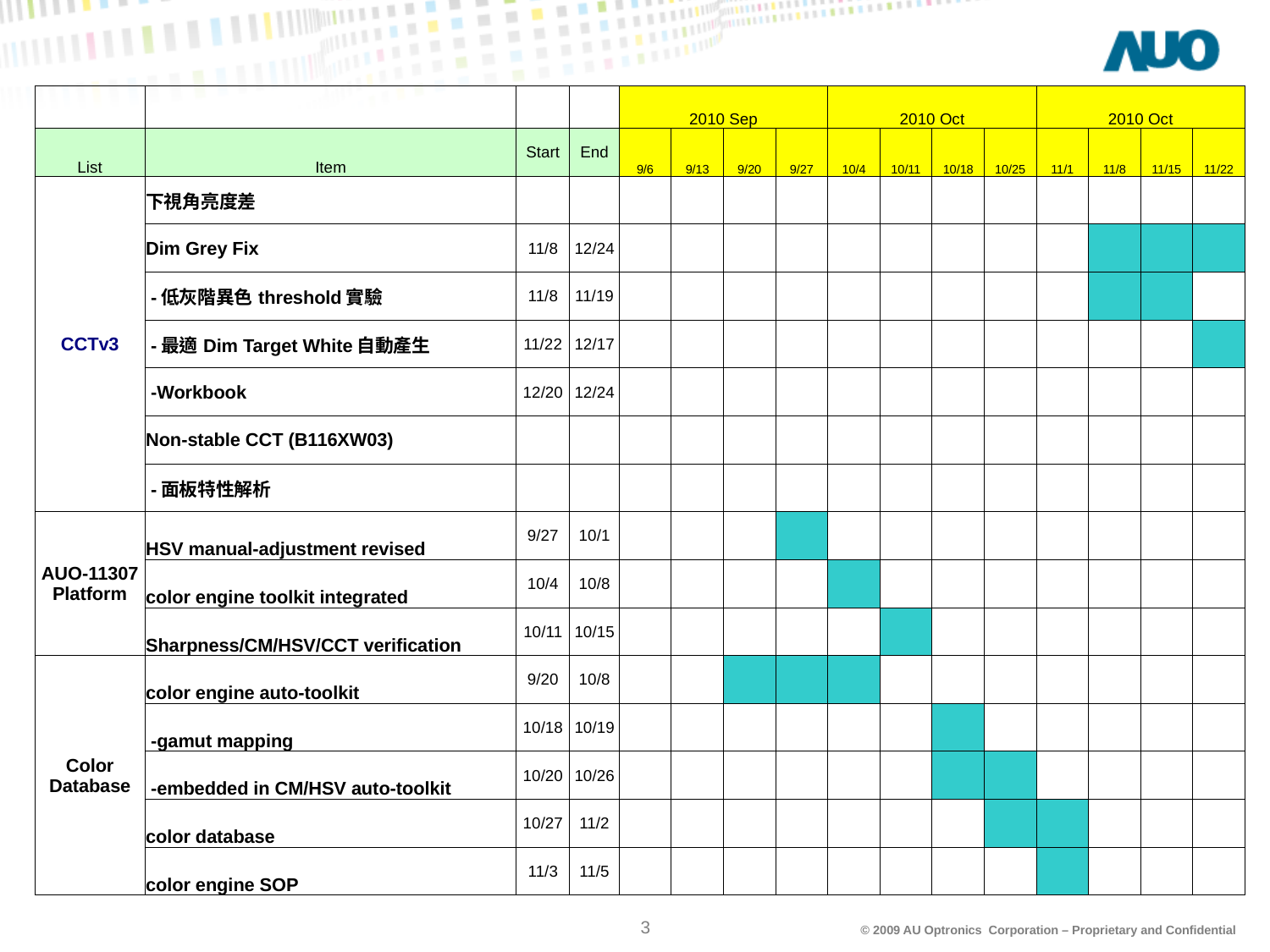

|  |  |  |  | 2010 Sep |  |  |  | 2010 Oct |  |  |  | 2010 Oct |  |  |  |
| --- | --- | --- | --- | --- | --- | --- | --- | --- | --- | --- | --- | --- | --- | --- | --- |
| List | Item | Start | End | 9/6 | 9/13 | 9/20 | 9/27 | 10/4 | 10/11 | 10/18 | 10/25 | 11/1 | 11/8 | 11/15 | 11/22 |
| CCTv3 | 下視角亮度差 |  |  |  |  |  |  |  |  |  |  |  |  |  |  |
|  | Dim Grey Fix | 11/8 | 12/24 |  |  |  |  |  |  |  |  |  |  |  |  |
|  | -低灰階異色threshold實驗 | 11/8 | 11/19 |  |  |  |  |  |  |  |  |  |  |  |  |
|  | -最適Dim Target White自動產生 | 11/22 | 12/17 |  |  |  |  |  |  |  |  |  |  |  |  |
|  | -Workbook | 12/20 | 12/24 |  |  |  |  |  |  |  |  |  |  |  |  |
|  | Non-stable CCT (B116XW03) |  |  |  |  |  |  |  |  |  |  |  |  |  |  |
|  | -面板特性解析 |  |  |  |  |  |  |  |  |  |  |  |  |  |  |
| AUO-11307 Platform | HSV manual-adjustment revised | 9/27 | 10/1 |  |  |  |  |  |  |  |  |  |  |  |  |
|  | color engine toolkit integrated | 10/4 | 10/8 |  |  |  |  |  |  |  |  |  |  |  |  |
|  | Sharpness/CM/HSV/CCT verification | 10/11 | 10/15 |  |  |  |  |  |  |  |  |  |  |  |  |
| Color Database | color engine auto-toolkit | 9/20 | 10/8 |  |  |  |  |  |  |  |  |  |  |  |  |
|  | -gamut mapping | 10/18 | 10/19 |  |  |  |  |  |  |  |  |  |  |  |  |
|  | -embedded in CM/HSV auto-toolkit | 10/20 | 10/26 |  |  |  |  |  |  |  |  |  |  |  |  |
|  | color database | 10/27 | 11/2 |  |  |  |  |  |  |  |  |  |  |  |  |
|  | color engine SOP | 11/3 | 11/5 |  |  |  |  |  |  |  |  |  |  |  |  |